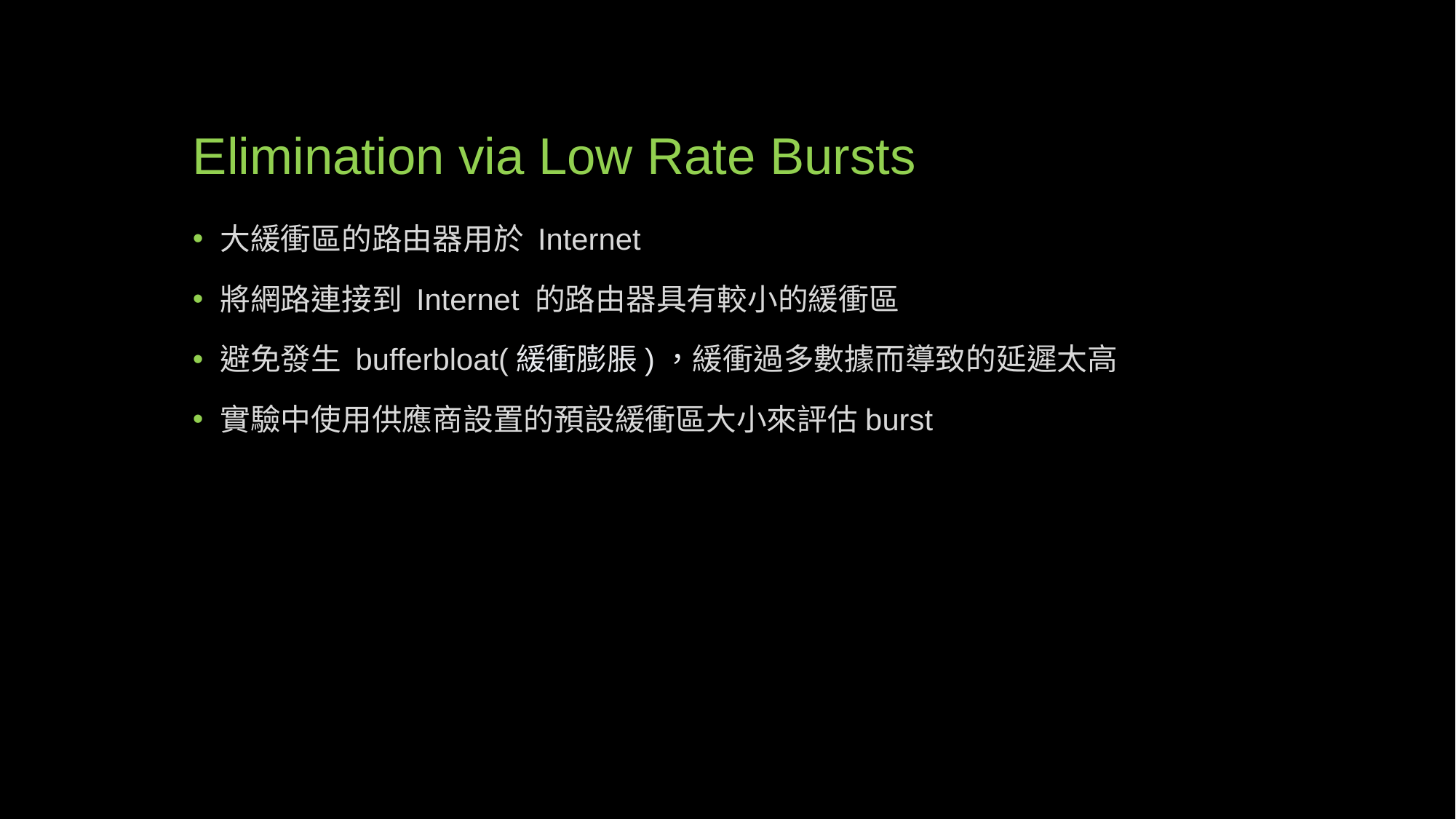

# Elimination via Low Rate Bursts
大緩衝區的路由器用於 Internet
將網路連接到 Internet 的路由器具有較小的緩衝區
避免發生 bufferbloat(緩衝膨脹)，緩衝過多數據而導致的延遲太高
實驗中使用供應商設置的預設緩衝區大小來評估burst